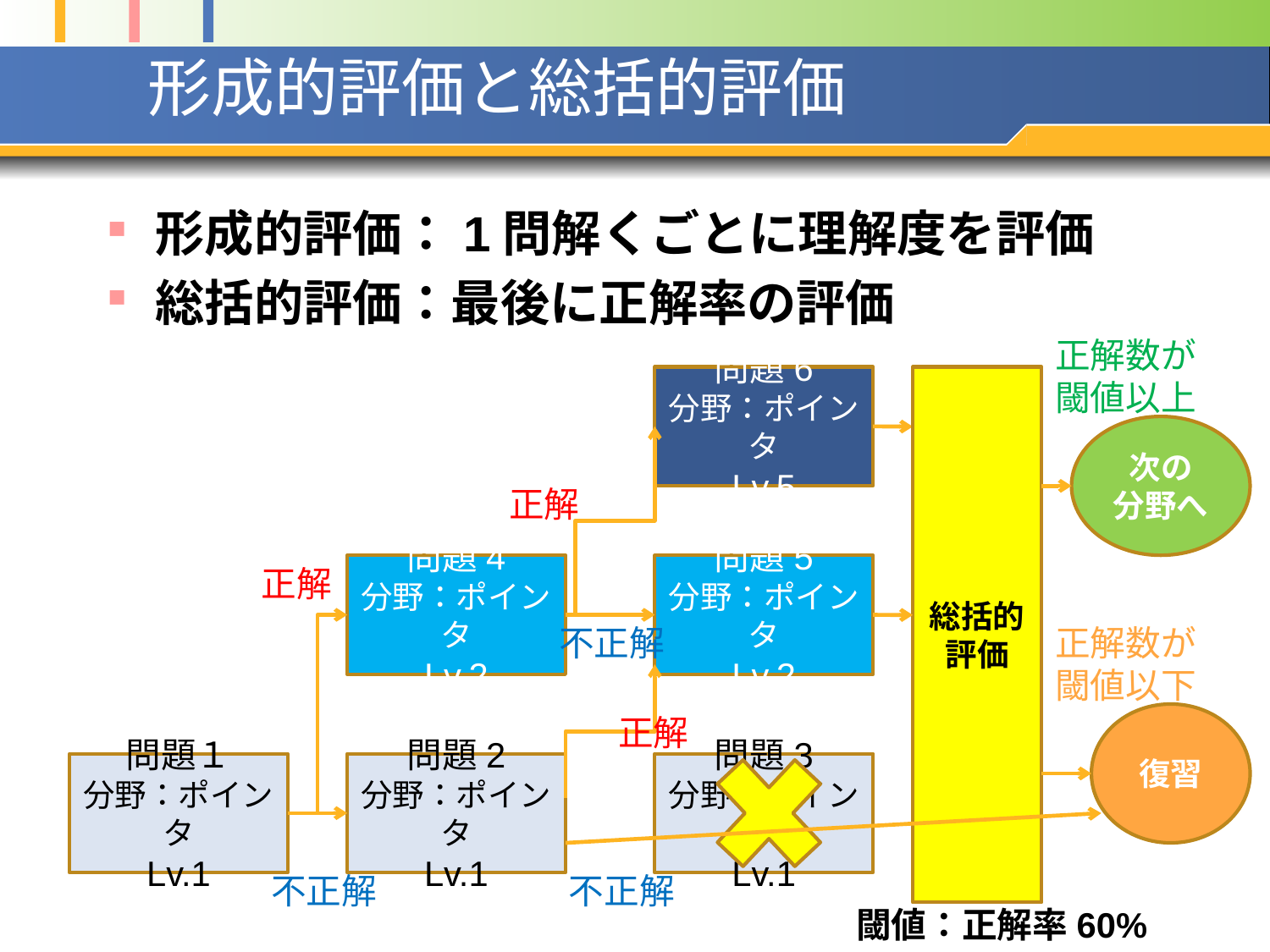

# 形成的評価と総括的評価
形成的評価：1問解くごとに理解度を評価
総括的評価：最後に正解率の評価
正解数が
閾値以上
問題6
分野：ポインタ
Lv.5
総括的
評価
次の
分野へ
正解
正解
問題4
分野：ポインタ
Lv.2
問題5
分野：ポインタ
Lv.2
不正解
正解数が
閾値以下
正解
復習

問題１
分野：ポインタ
Lv.1
問題2
分野：ポインタ
Lv.1
問題3
分野：ポインタ
Lv.1
不正解
不正解
閾値：正解率60%